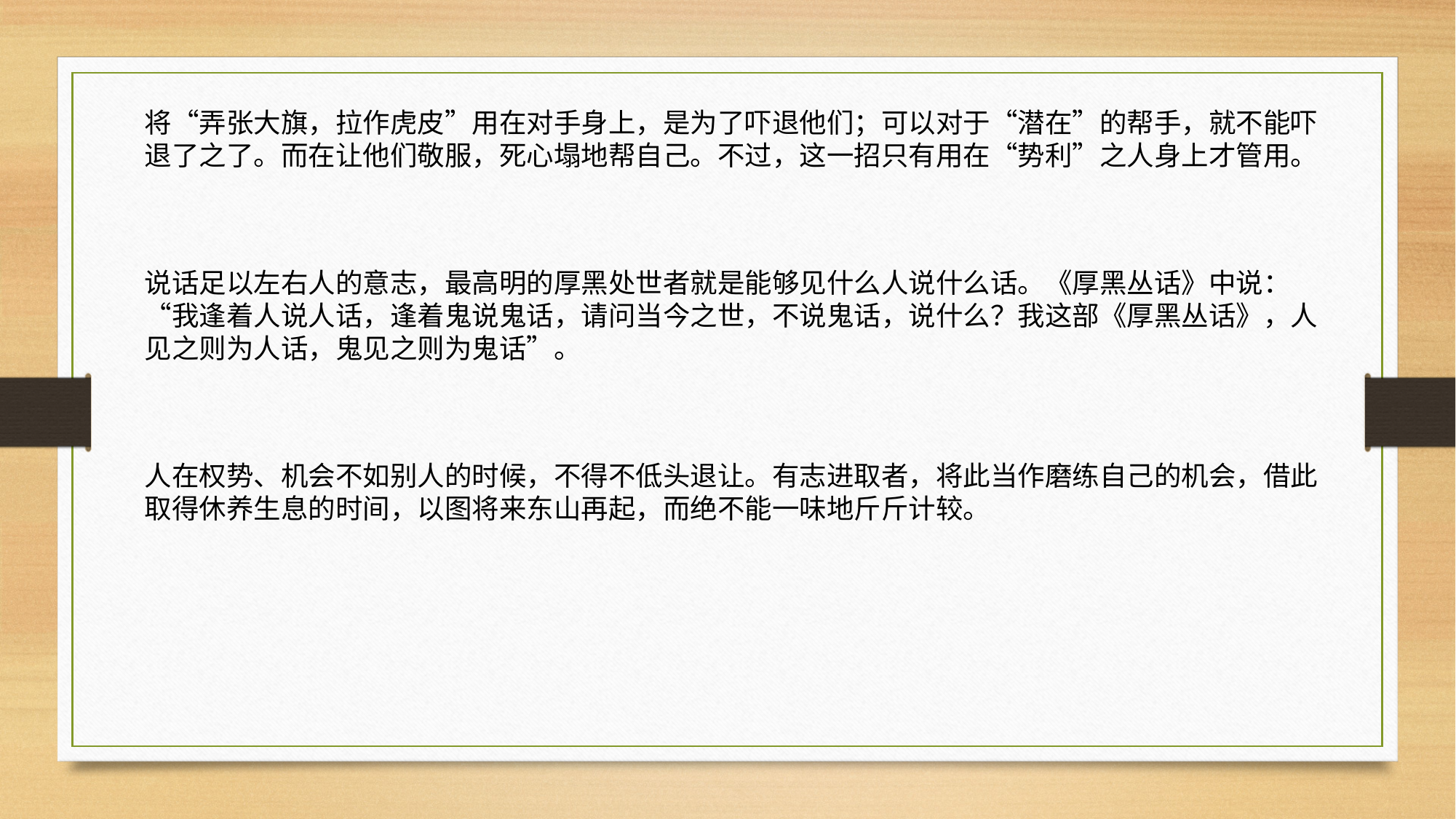

将“弄张大旗，拉作虎皮”用在对手身上，是为了吓退他们；可以对于“潜在”的帮手，就不能吓退了之了。而在让他们敬服，死心塌地帮自己。不过，这一招只有用在“势利”之人身上才管用。
说话足以左右人的意志，最高明的厚黑处世者就是能够见什么人说什么话。《厚黑丛话》中说：“我逢着人说人话，逢着鬼说鬼话，请问当今之世，不说鬼话，说什么？我这部《厚黑丛话》，人见之则为人话，鬼见之则为鬼话”。
人在权势、机会不如别人的时候，不得不低头退让。有志进取者，将此当作磨练自己的机会，借此取得休养生息的时间，以图将来东山再起，而绝不能一味地斤斤计较。